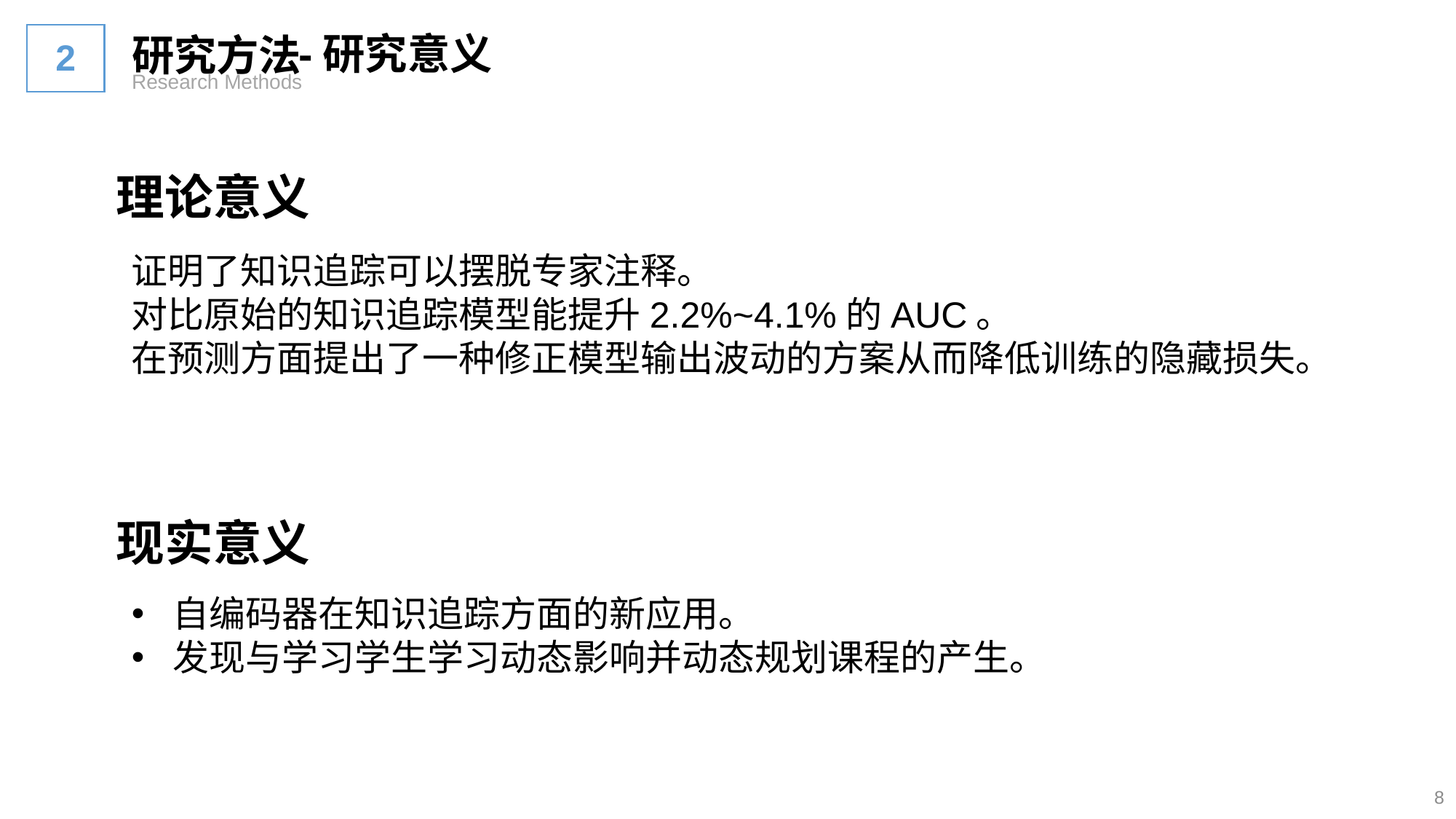

-研究意义
研究方法
Research Methods

2
理论意义
证明了知识追踪可以摆脱专家注释。
对比原始的知识追踪模型能提升2.2%~4.1%的AUC。
在预测方面提出了一种修正模型输出波动的方案从而降低训练的隐藏损失。

现实意义
自编码器在知识追踪方面的新应用。
发现与学习学生学习动态影响并动态规划课程的产生。
8